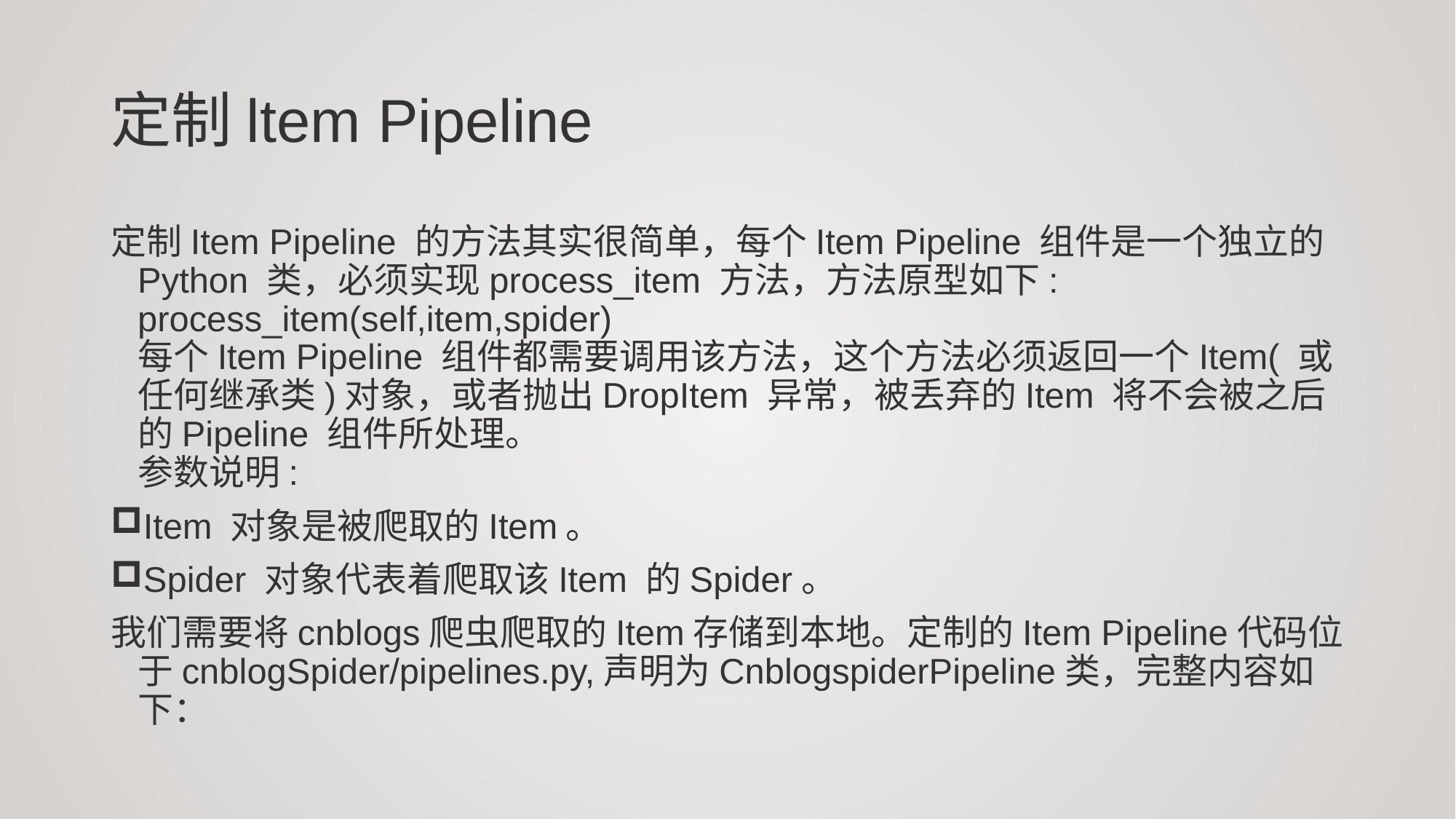

# 定制ltem Pipeline
定制Item Pipeline 的方法其实很简单，每个Item Pipeline 组件是一个独立的Python 类，必须实现process_item 方法，方法原型如下:
process_item(self,item,spider)
每个Item Pipeline 组件都需要调用该方法，这个方法必须返回一个Item( 或任何继承类)对象，或者抛出DropItem 异常，被丢弃的Item 将不会被之后的Pipeline 组件所处理。
参数说明:
Item 对象是被爬取的Item。
Spider 对象代表着爬取该Item 的Spider。
我们需要将cnblogs爬虫爬取的Item存储到本地。定制的Item Pipeline代码位于cnblogSpider/pipelines.py,声明为CnblogspiderPipeline类，完整内容如下：